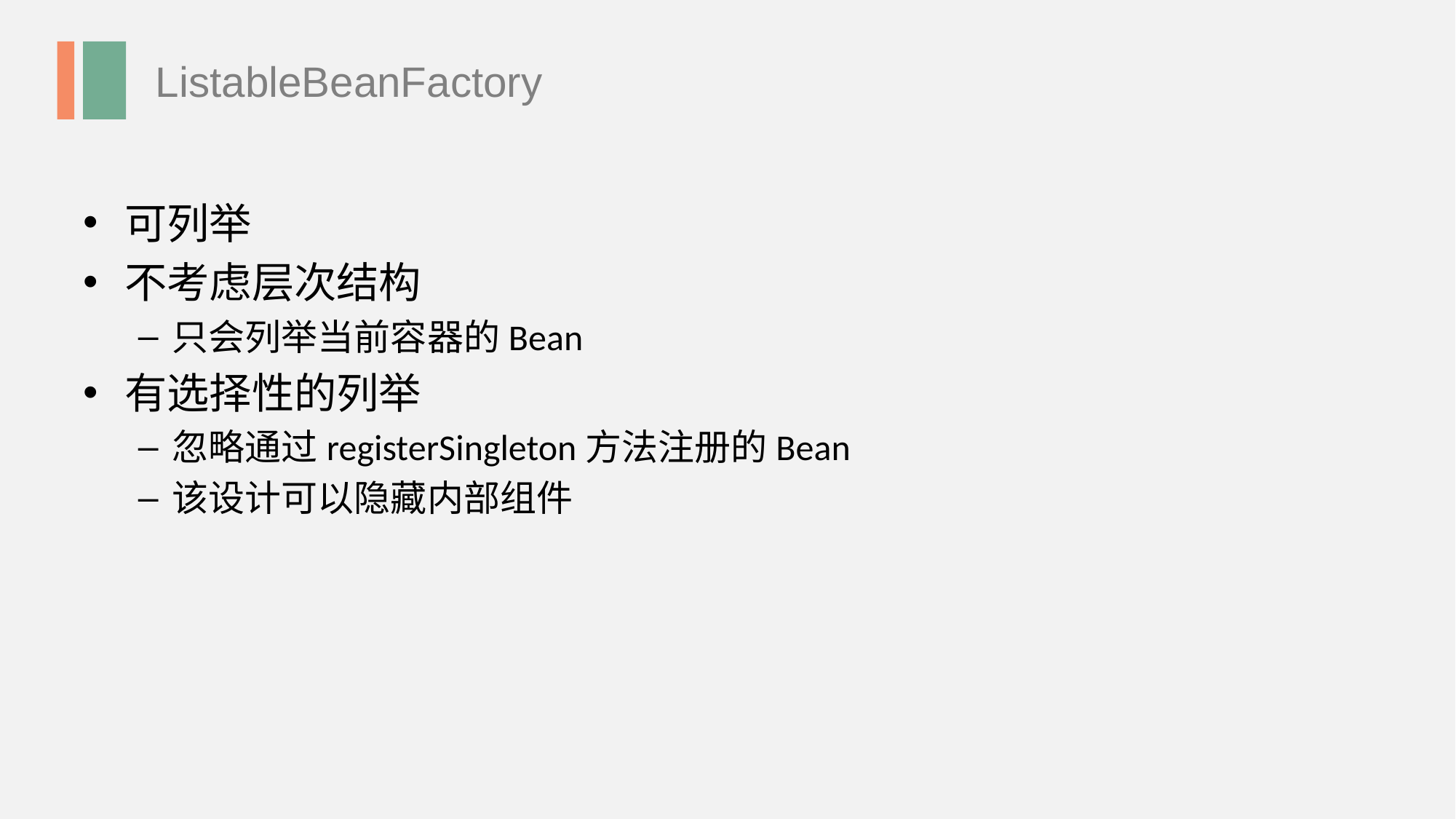

ListableBeanFactory
可列举
不考虑层次结构
只会列举当前容器的Bean
有选择性的列举
忽略通过registerSingleton方法注册的Bean
该设计可以隐藏内部组件